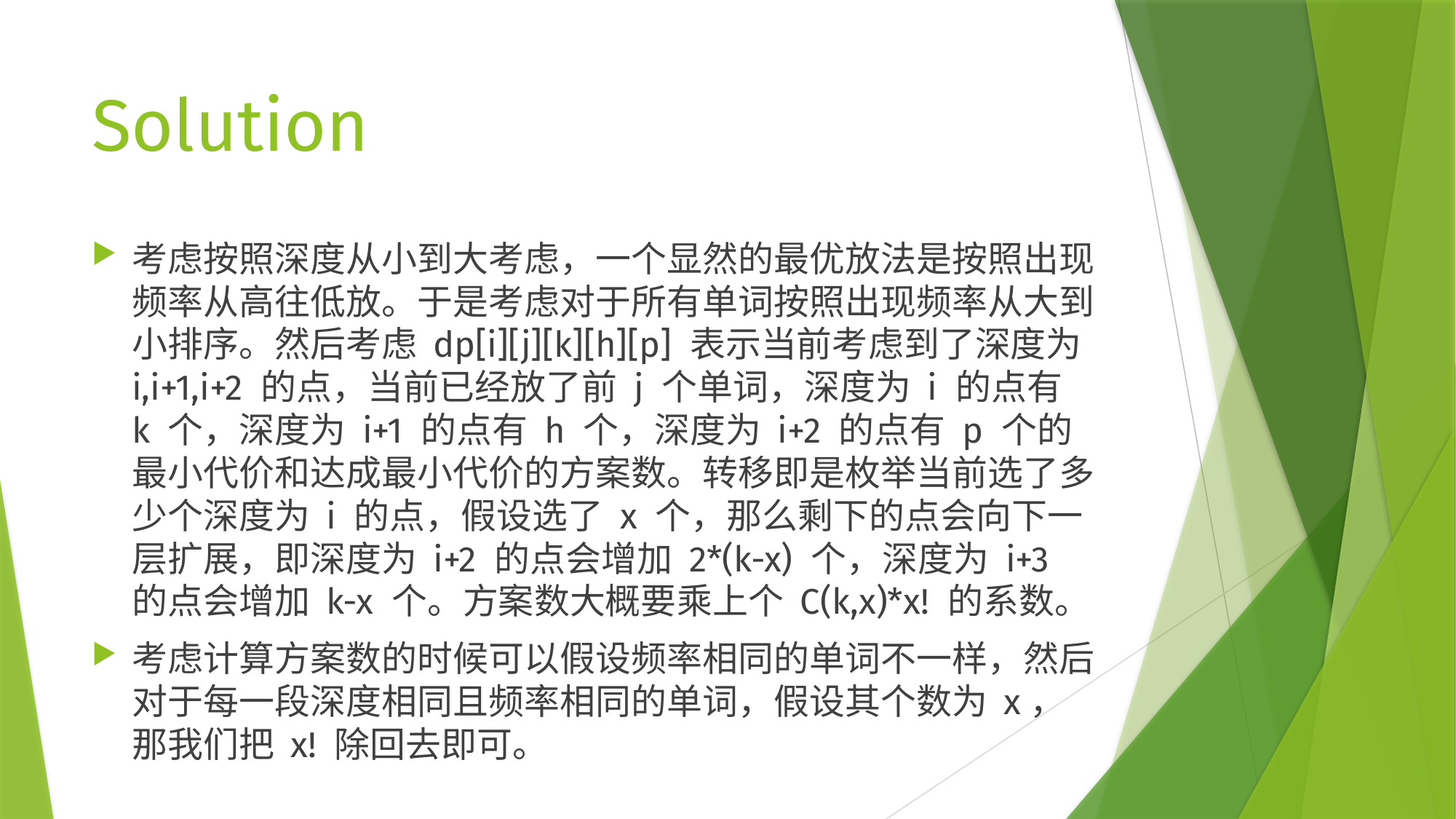

# Solution
考虑按照深度从小到大考虑，一个显然的最优放法是按照出现频率从高往低放。于是考虑对于所有单词按照出现频率从大到小排序。然后考虑 dp[i][j][k][h][p] 表示当前考虑到了深度为 i,i+1,i+2 的点，当前已经放了前 j 个单词，深度为 i 的点有 k 个，深度为 i+1 的点有 h 个，深度为 i+2 的点有 p 个的最小代价和达成最小代价的方案数。转移即是枚举当前选了多少个深度为 i 的点，假设选了 x 个，那么剩下的点会向下一层扩展，即深度为 i+2 的点会增加 2*(k-x) 个，深度为 i+3 的点会增加 k-x 个。方案数大概要乘上个 C(k,x)*x! 的系数。
考虑计算方案数的时候可以假设频率相同的单词不一样，然后对于每一段深度相同且频率相同的单词，假设其个数为 x，那我们把 x! 除回去即可。